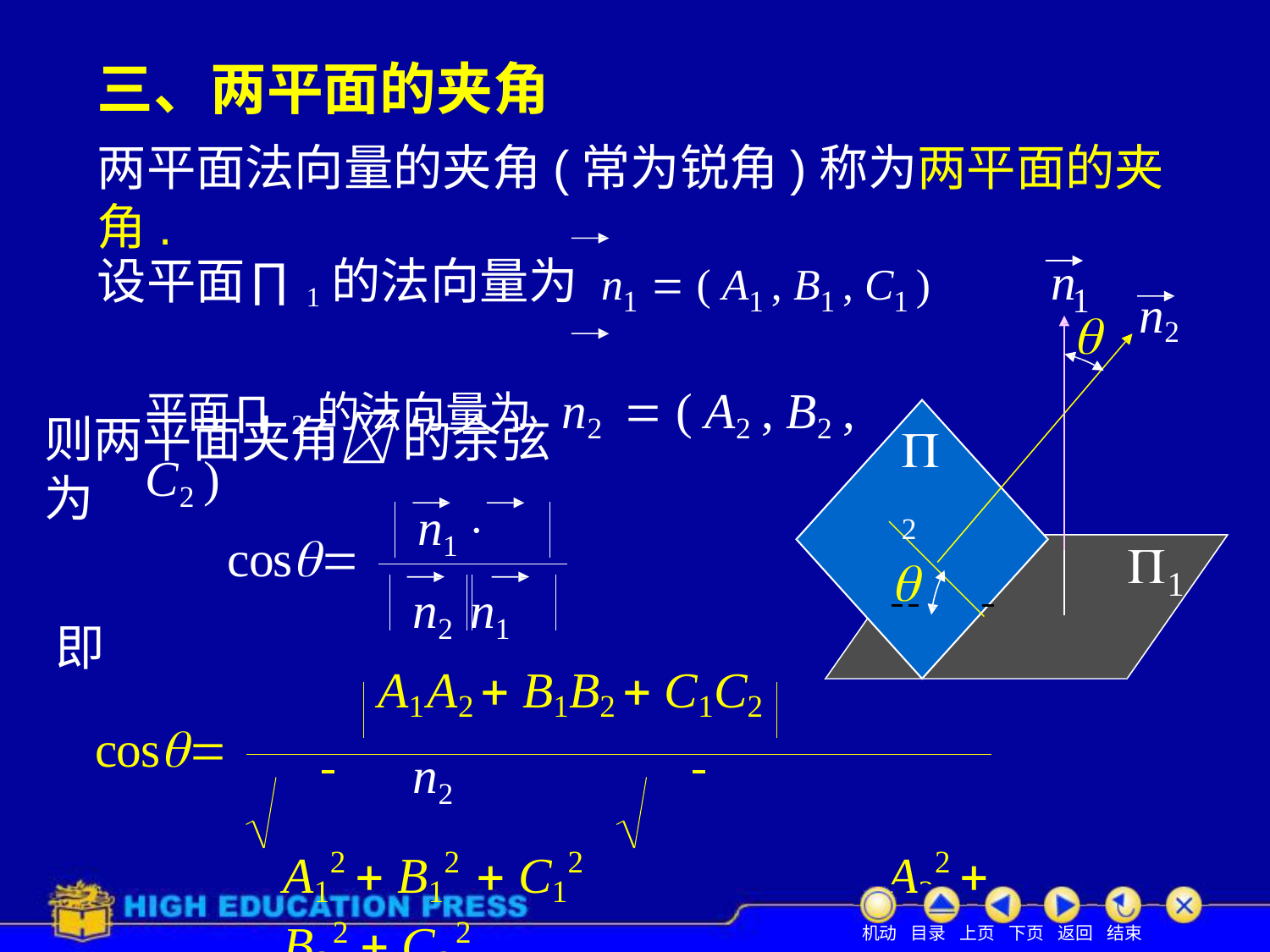

# 三、两平面的夹角
两平面法向量的夹角(常为锐角)称为两平面的夹角.
设平面∏1的法向量为 n1  = ( A1 , B1 , C1 )
平面∏2的法向量为 n2 = ( A2 , B2 , C2 )

n

1
n2

θ

则两平面夹角θ 的余弦为
Π 2
n1 ⋅ n2  n1	n2

cosθ=
Π

θ

1

即
A1 A2 + B1B2 + C1C2
cosθ=
A12  + B12 + C12	A22 + B22 + C22

机动 目录 上页 下页 返回 结束